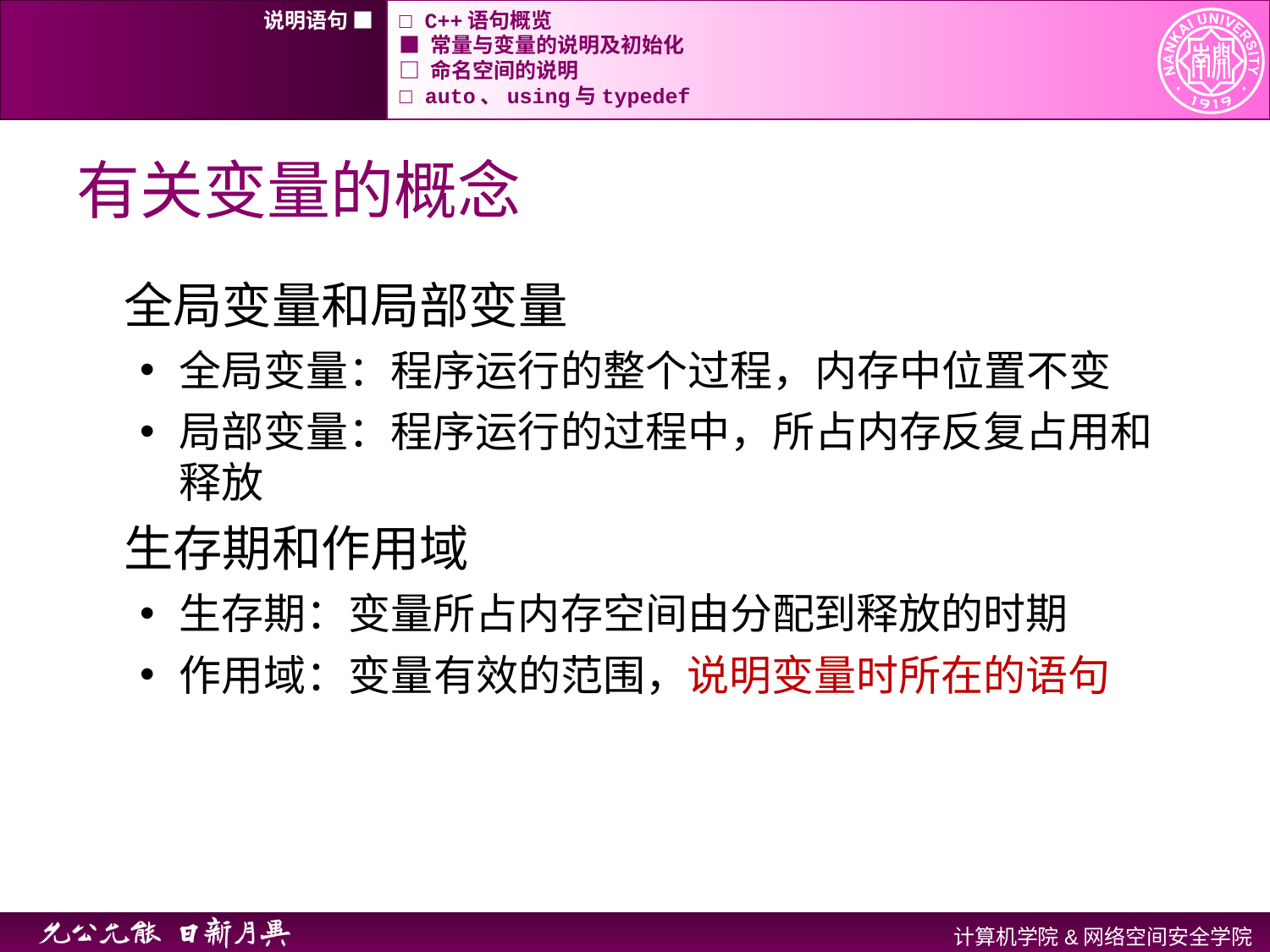

说明语句 ■
□ C++语句概览
■ 常量与变量的说明及初始化
□ 命名空间的说明
□ auto、using与typedef
# 有关变量的概念
全局变量和局部变量
全局变量：程序运行的整个过程，内存中位置不变
局部变量：程序运行的过程中，所占内存反复占用和释放
生存期和作用域
生存期：变量所占内存空间由分配到释放的时期
作用域：变量有效的范围，说明变量时所在的语句